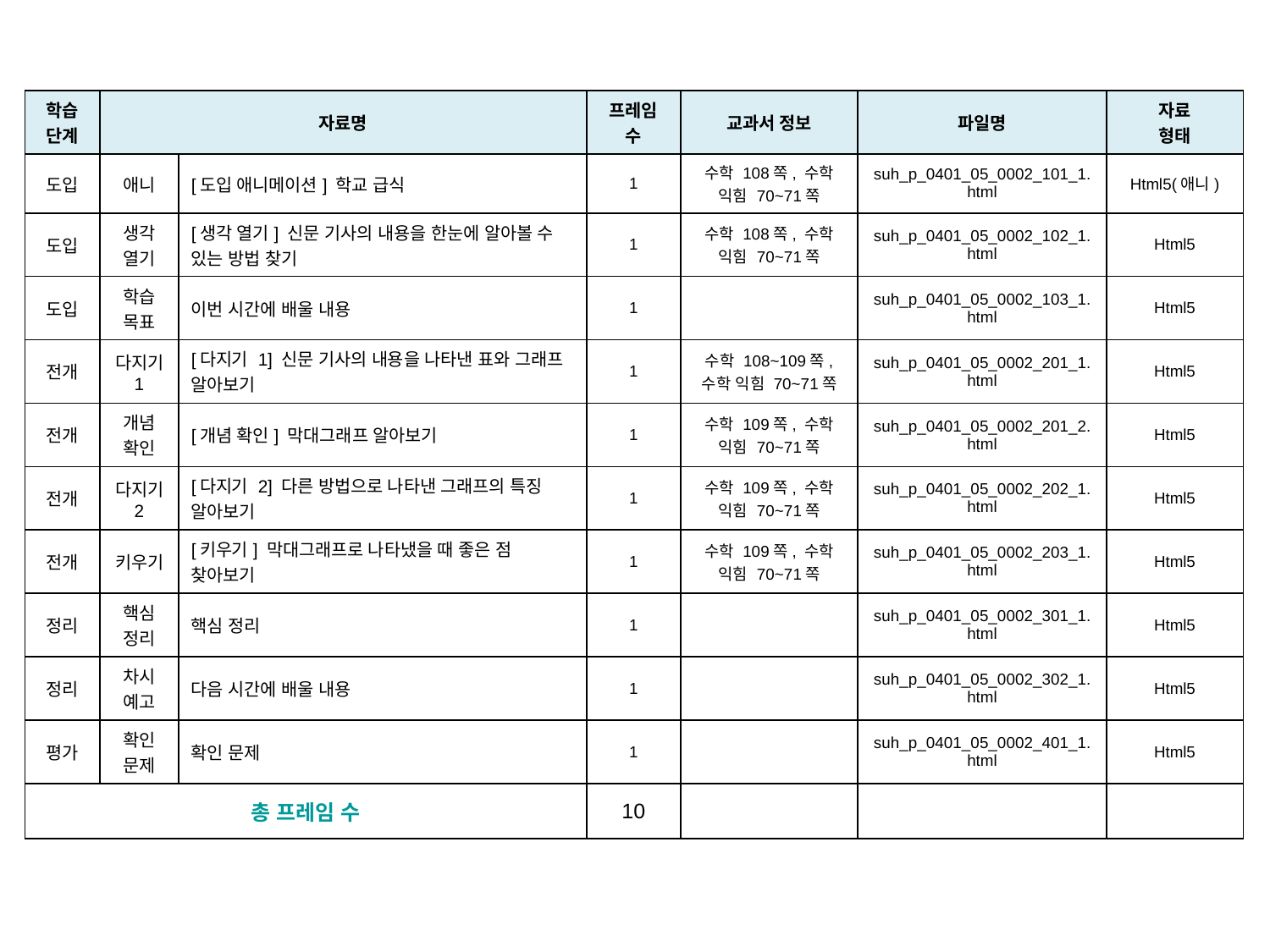

| 학습 단계 | 자료명 |  | 프레임 수 | 교과서 정보 | 파일명 | 자료 형태 |
| --- | --- | --- | --- | --- | --- | --- |
| 도입 | 애니 | [도입 애니메이션] 학교 급식 | 1 | 수학 108쪽, 수학 익힘 70~71쪽 | suh\_p\_0401\_05\_0002\_101\_1.html | Html5(애니) |
| 도입 | 생각 열기 | [생각 열기] 신문 기사의 내용을 한눈에 알아볼 수 있는 방법 찾기 | 1 | 수학 108쪽, 수학 익힘 70~71쪽 | suh\_p\_0401\_05\_0002\_102\_1.html | Html5 |
| 도입 | 학습 목표 | 이번 시간에 배울 내용 | 1 |  | suh\_p\_0401\_05\_0002\_103\_1.html | Html5 |
| 전개 | 다지기 1 | [다지기 1] 신문 기사의 내용을 나타낸 표와 그래프 알아보기 | 1 | 수학 108~109쪽, 수학 익힘 70~71쪽 | suh\_p\_0401\_05\_0002\_201\_1.html | Html5 |
| 전개 | 개념 확인 | [개념 확인] 막대그래프 알아보기 | 1 | 수학 109쪽, 수학 익힘 70~71쪽 | suh\_p\_0401\_05\_0002\_201\_2.html | Html5 |
| 전개 | 다지기 2 | [다지기 2] 다른 방법으로 나타낸 그래프의 특징 알아보기 | 1 | 수학 109쪽, 수학 익힘 70~71쪽 | suh\_p\_0401\_05\_0002\_202\_1.html | Html5 |
| 전개 | 키우기 | [키우기] 막대그래프로 나타냈을 때 좋은 점 찾아보기 | 1 | 수학 109쪽, 수학 익힘 70~71쪽 | suh\_p\_0401\_05\_0002\_203\_1.html | Html5 |
| 정리 | 핵심 정리 | 핵심 정리 | 1 |  | suh\_p\_0401\_05\_0002\_301\_1.html | Html5 |
| 정리 | 차시 예고 | 다음 시간에 배울 내용 | 1 |  | suh\_p\_0401\_05\_0002\_302\_1.html | Html5 |
| 평가 | 확인 문제 | 확인 문제 | 1 |  | suh\_p\_0401\_05\_0002\_401\_1.html | Html5 |
| 총 프레임 수 |  |  | 10 |  |  |  |